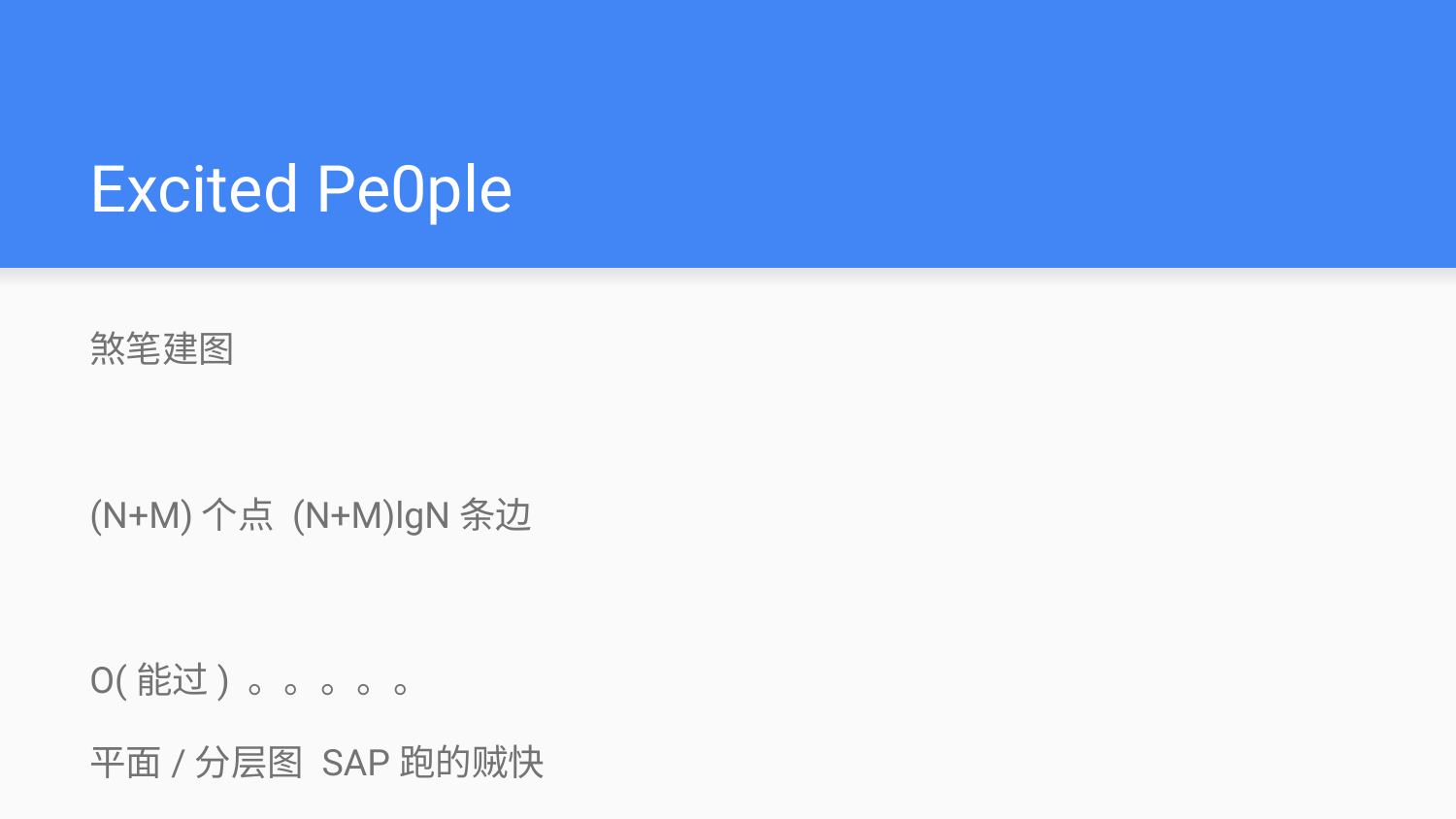

# Excited Pe0ple
煞笔建图

(N+M)个点 (N+M)lgN条边

O(能过) 。。。。。
平面/分层图 SAP跑的贼快